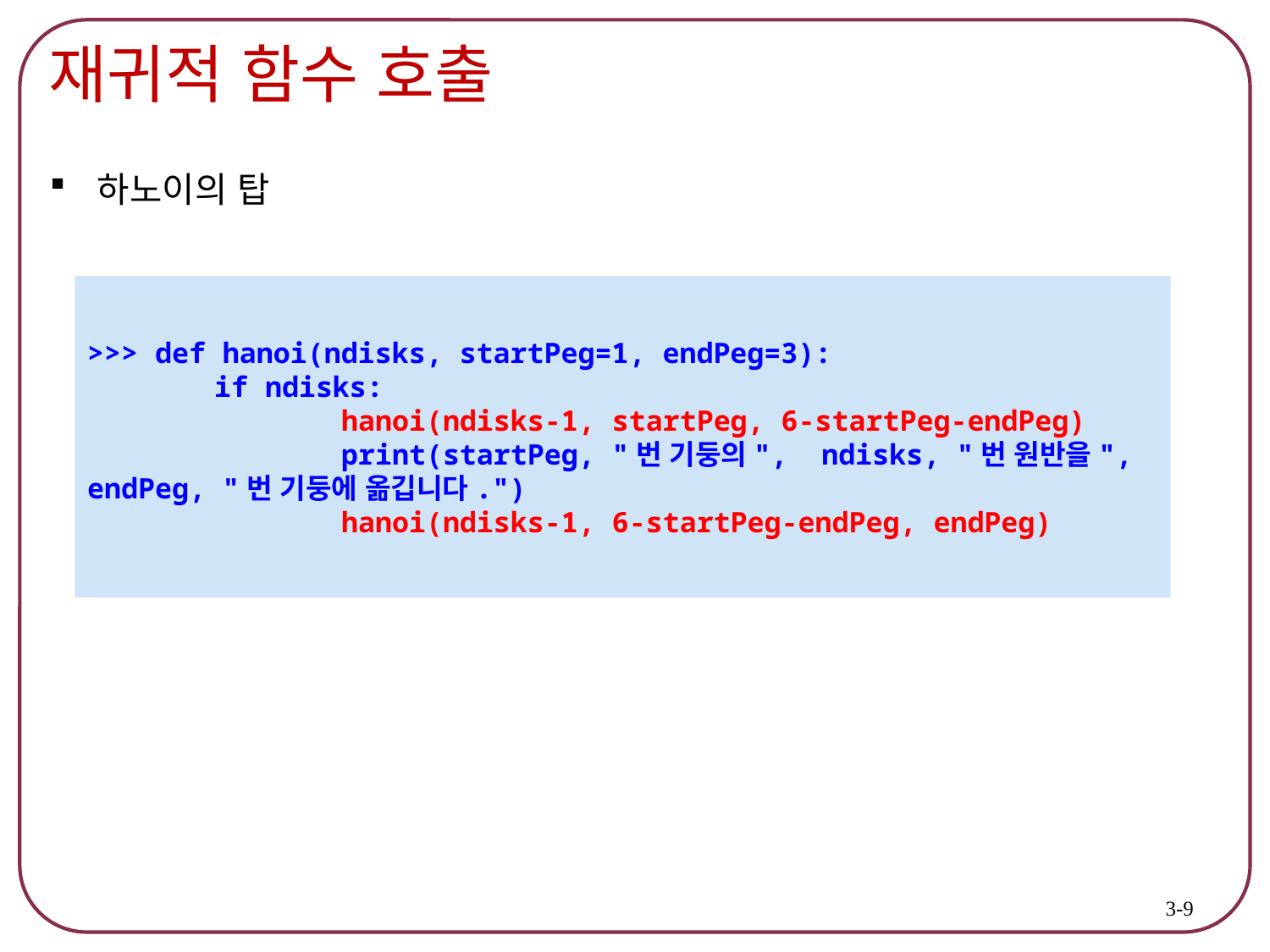

# 재귀적 함수 호출

하노이의 탑
>>> def hanoi(ndisks, startPeg=1, endPeg=3):
	if ndisks:
		hanoi(ndisks-1, startPeg, 6-startPeg-endPeg)
		print(startPeg, "번 기둥의",  ndisks, "번 원반을", endPeg, "번 기둥에 옮깁니다.")
		hanoi(ndisks-1, 6-startPeg-endPeg, endPeg)
 3-9